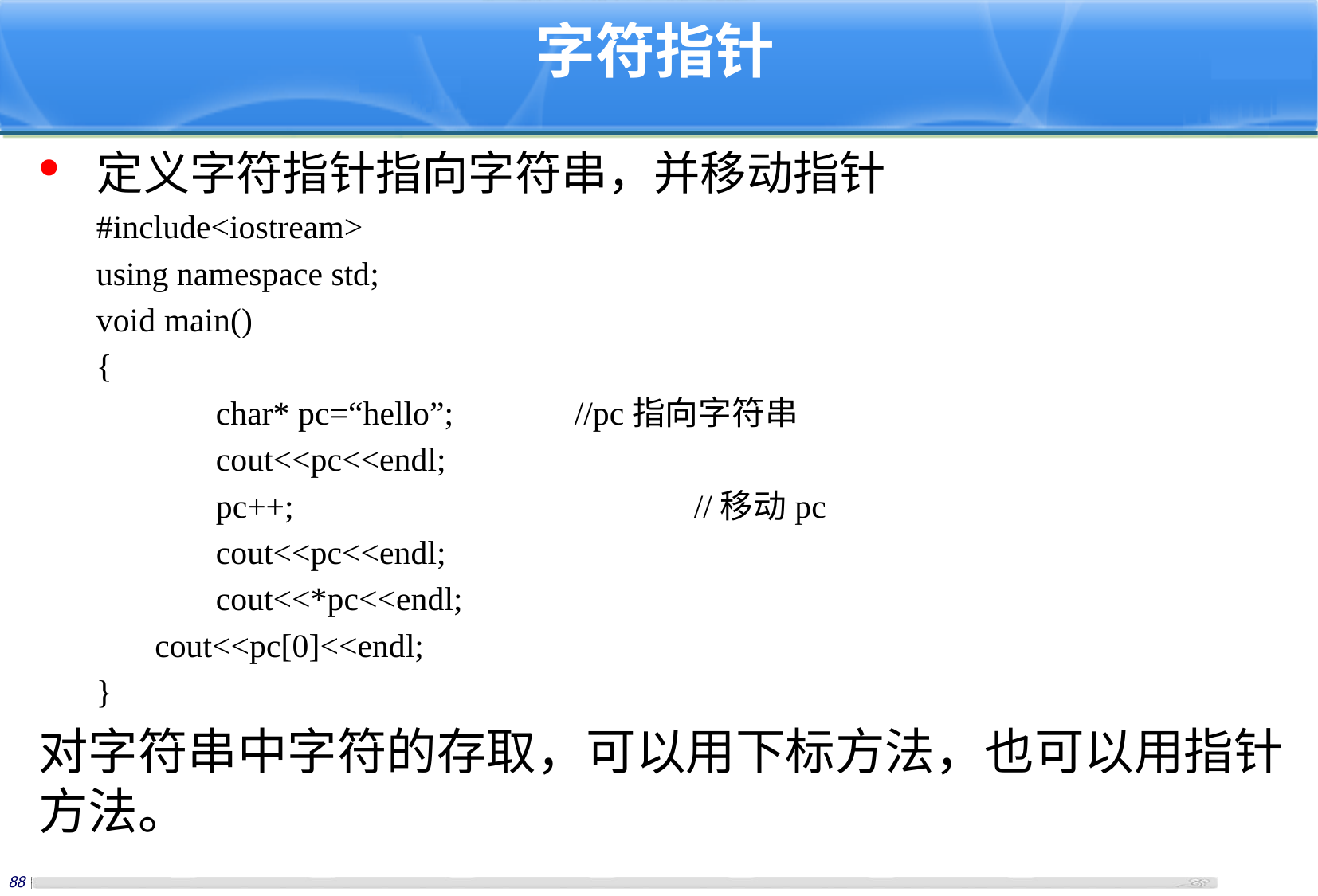

# 字符指针
定义字符指针指向字符串，并移动指针
#include<iostream>
using namespace std;
void main()
{
	char* pc=“hello”;		//pc指向字符串
	cout<<pc<<endl;
	pc++;				//移动pc
	cout<<pc<<endl;
	cout<<*pc<<endl;
       cout<<pc[0]<<endl;
}
对字符串中字符的存取，可以用下标方法，也可以用指针方法。